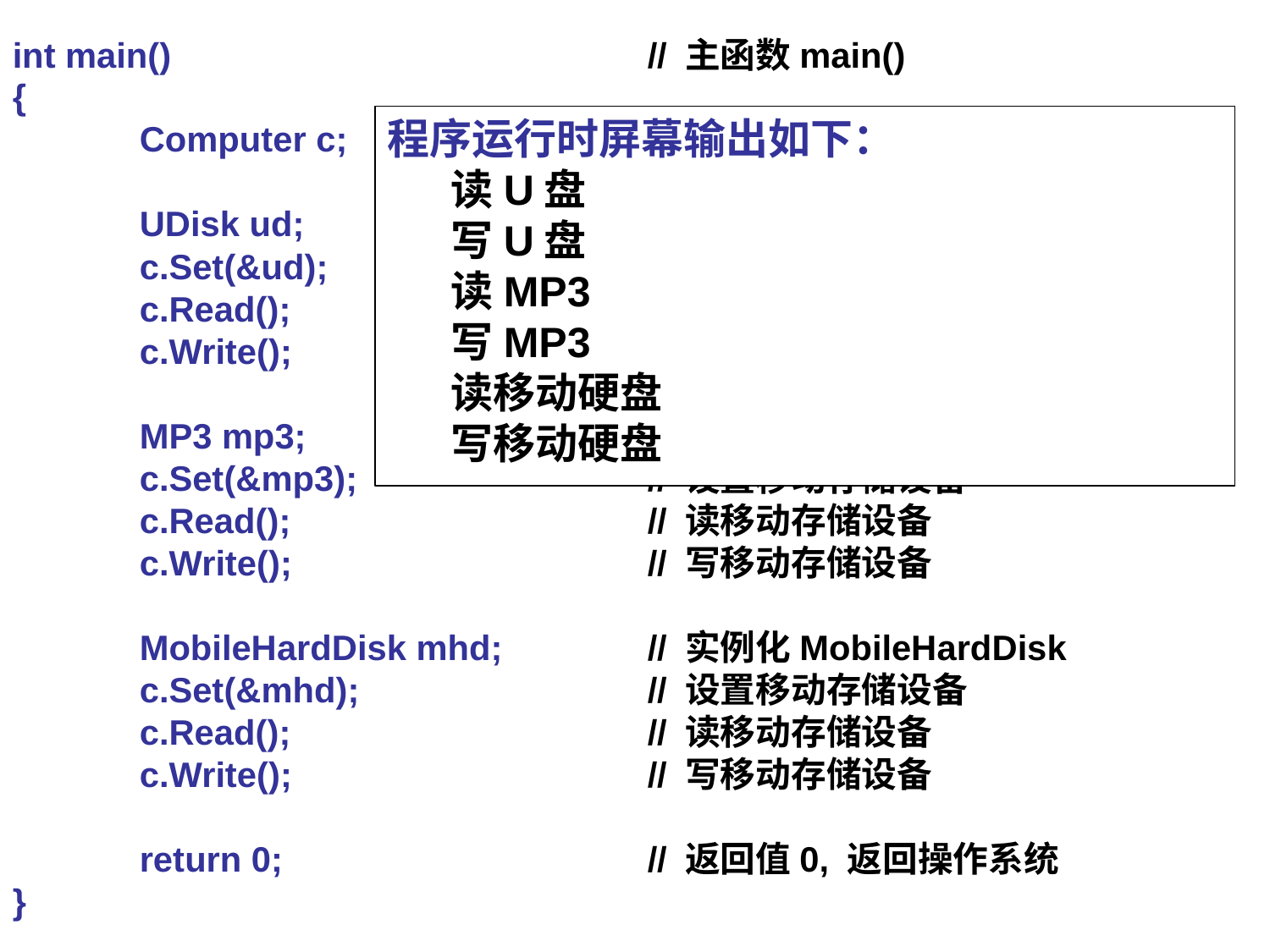

int main()				// 主函数main()
{
	Computer c;			// 实例化Computer

	UDisk ud;			// 实例化UDisk
	c.Set(&ud);			// 设置移动存储设备
	c.Read();			// 读移动存储设备
	c.Write();			// 写移动存储设备

	MP3 mp3;			// 实例化MP3
	c.Set(&mp3);			// 设置移动存储设备
	c.Read();			// 读移动存储设备
	c.Write();			// 写移动存储设备

	MobileHardDisk mhd;		// 实例化MobileHardDisk
	c.Set(&mhd);			// 设置移动存储设备
	c.Read();			// 读移动存储设备
	c.Write();			// 写移动存储设备

	return 0;                    		// 返回值0, 返回操作系统
}
程序运行时屏幕输出如下：
读U盘
写U盘
读MP3
写MP3
读移动硬盘
写移动硬盘